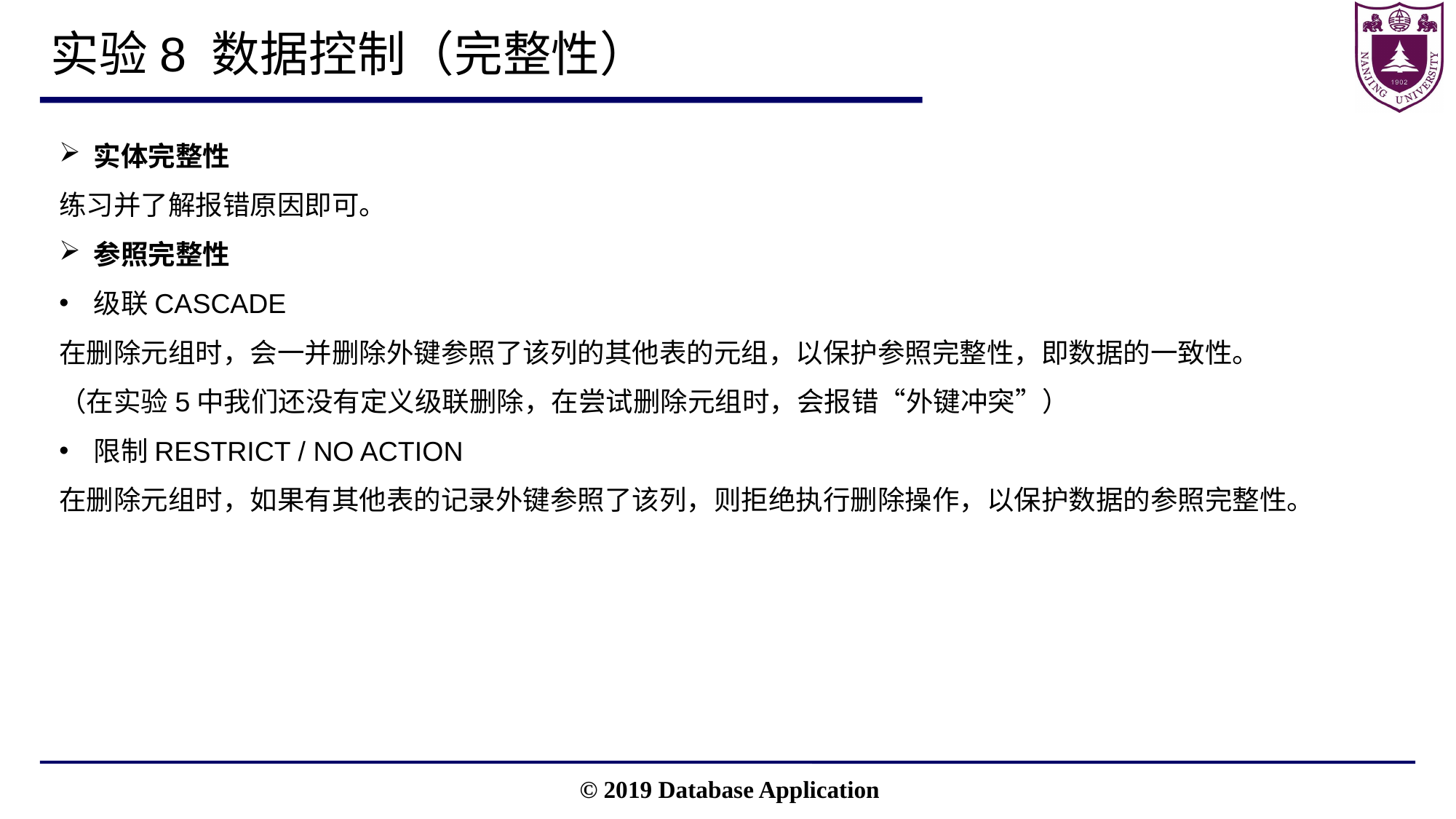

# 实验8 数据控制（完整性）
实体完整性
练习并了解报错原因即可。
参照完整性
级联CASCADE
在删除元组时，会一并删除外键参照了该列的其他表的元组，以保护参照完整性，即数据的一致性。
（在实验5中我们还没有定义级联删除，在尝试删除元组时，会报错“外键冲突”）
限制RESTRICT / NO ACTION
在删除元组时，如果有其他表的记录外键参照了该列，则拒绝执行删除操作，以保护数据的参照完整性。